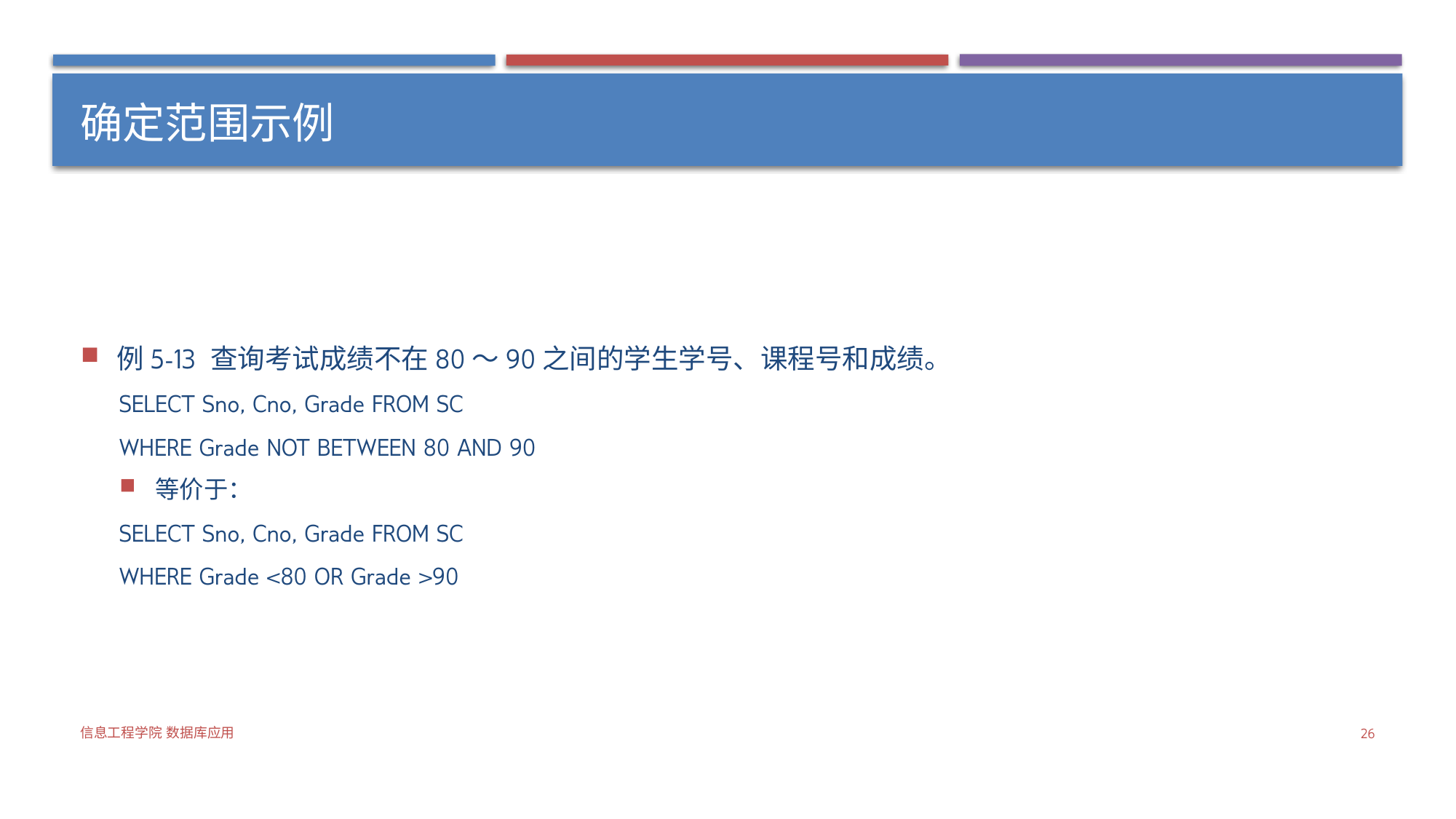

# 确定范围示例

例5-13 查询考试成绩不在80～90之间的学生学号、课程号和成绩。
SELECT Sno, Cno, Grade FROM SC
WHERE Grade NOT BETWEEN 80 AND 90
等价于：
SELECT Sno, Cno, Grade FROM SC
WHERE Grade <80 OR Grade >90

信息工程学院 数据库应用
26